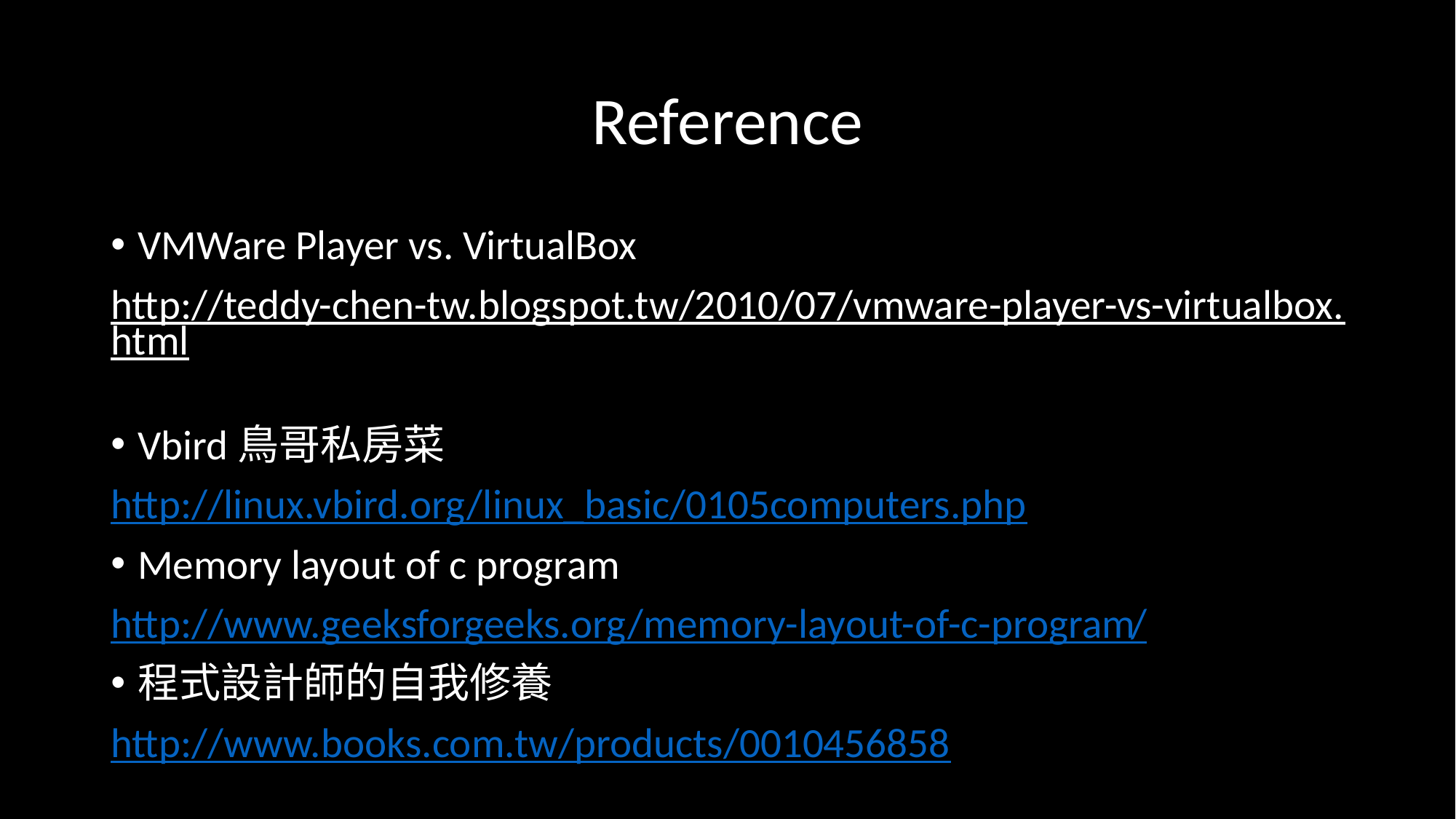

# Reference
VMWare Player vs. VirtualBox
http://teddy-chen-tw.blogspot.tw/2010/07/vmware-player-vs-virtualbox.html
Vbird鳥哥私房菜
http://linux.vbird.org/linux_basic/0105computers.php
Memory layout of c program
http://www.geeksforgeeks.org/memory-layout-of-c-program/
程式設計師的自我修養
http://www.books.com.tw/products/0010456858